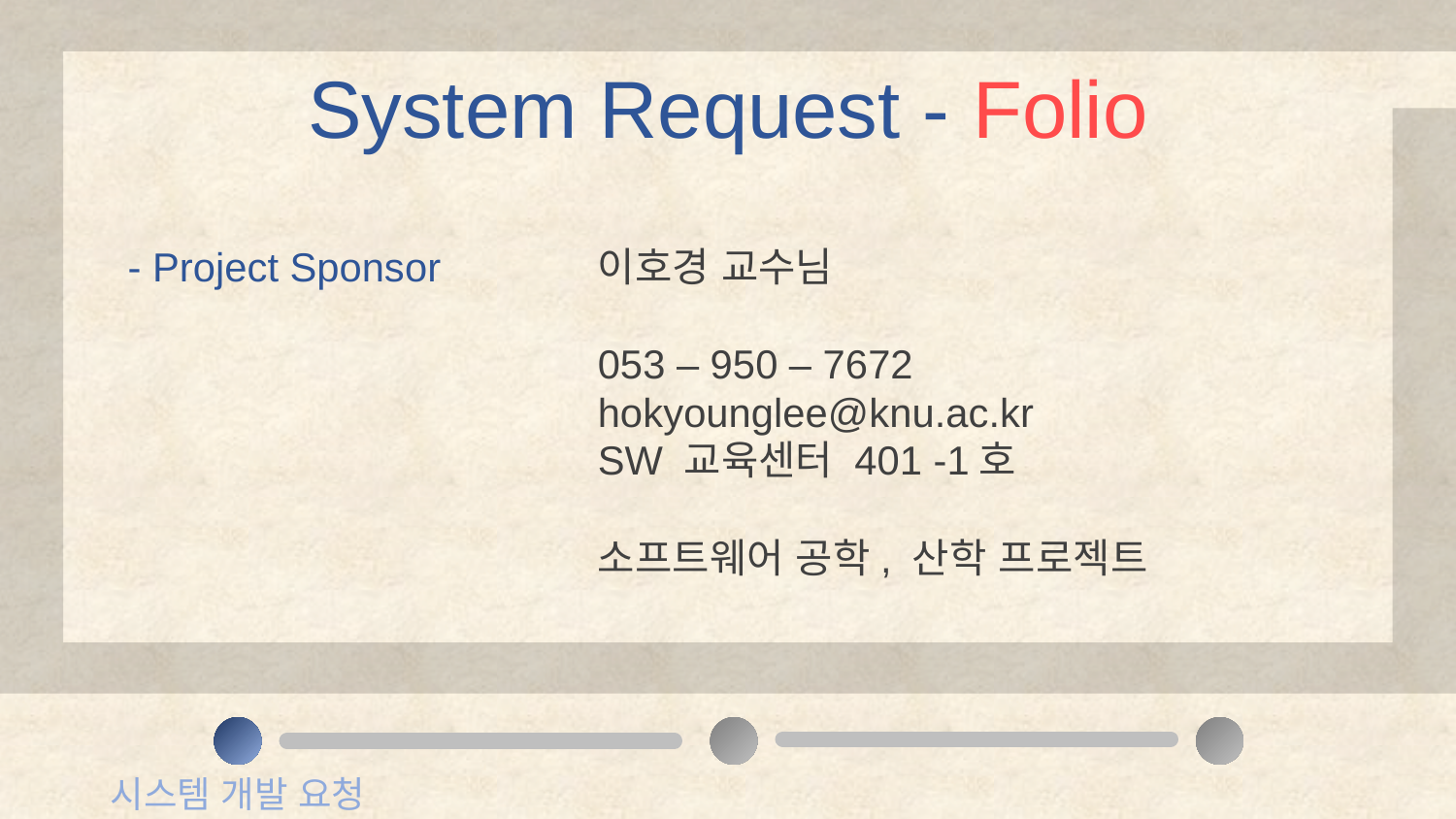

System Request - Folio
- Project Sponsor
이호경 교수님

053 – 950 – 7672
hokyounglee@knu.ac.kr
SW 교육센터 401 -1호

소프트웨어 공학, 산학 프로젝트

시스템 개발 요청